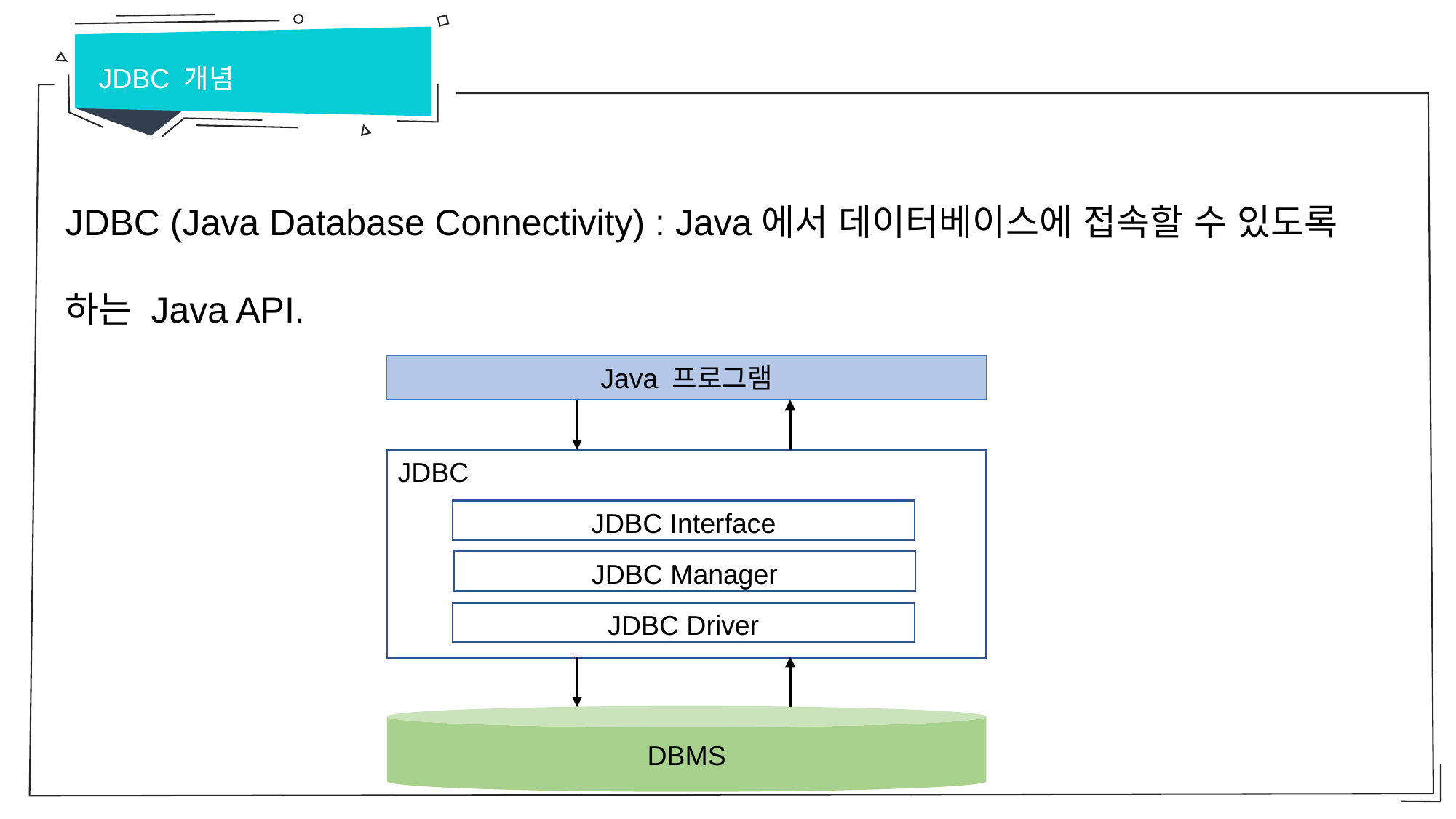

JDBC 개념
JDBC (Java Database Connectivity) : Java에서 데이터베이스에 접속할 수 있도록 하는 Java API.

Java 프로그램
JDBC
JDBC Interface
JDBC Manager
JDBC Driver
DBMS